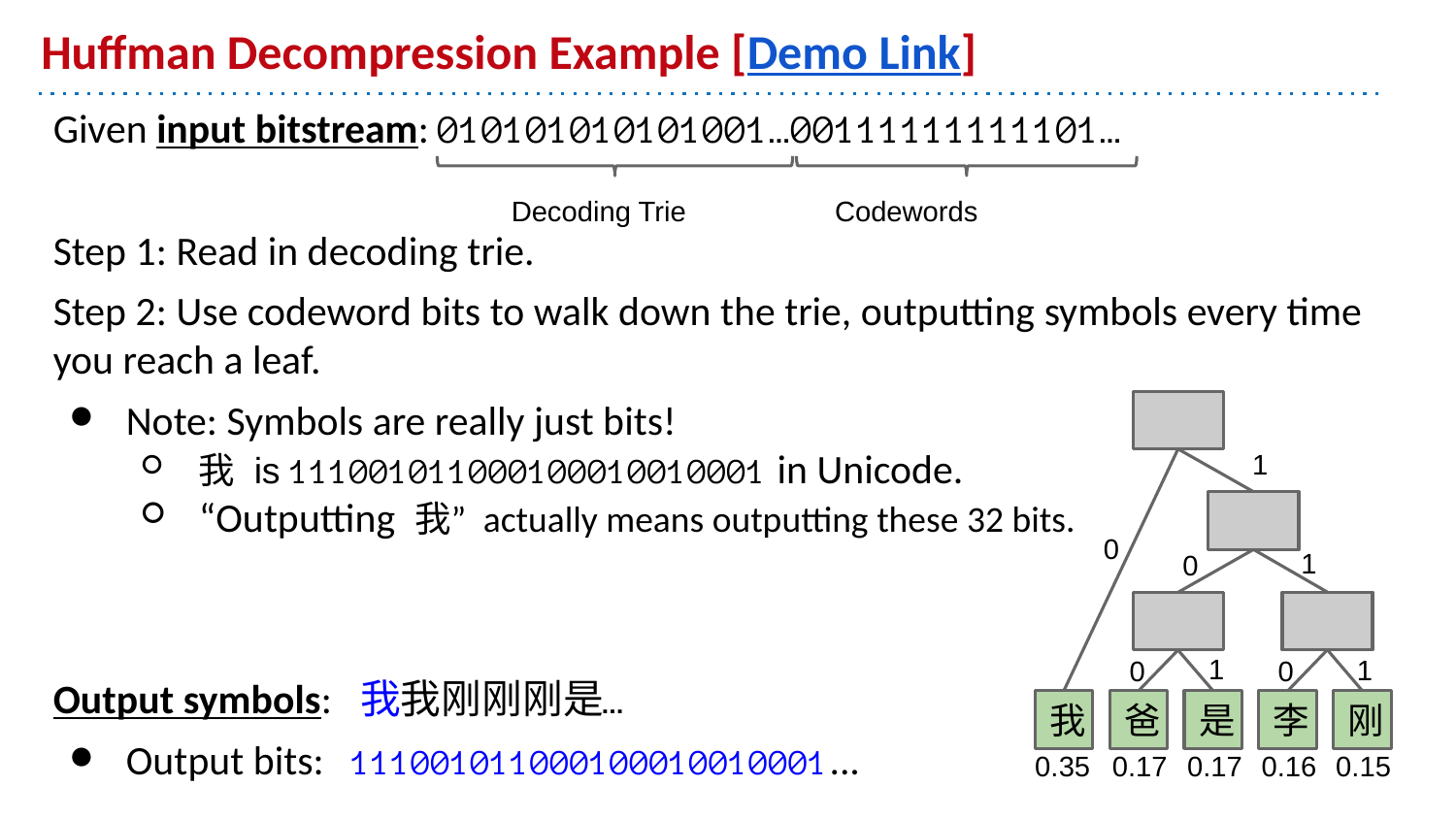

# Huffman Decompression Example [Demo Link]
Given input bitstream: 010101010101001…00111111111101…

Step 1: Read in decoding trie.
Step 2: Use codeword bits to walk down the trie, outputting symbols every time you reach a leaf.
Note: Symbols are really just bits!
我 is 111001011000100010010001 in Unicode.
“Outputting 我” actually means outputting these 32 bits.

Output symbols:  我我刚刚刚是…
Output bits:   111001011000100010010001...

Decoding Trie
Codewords

1

0
1
0

1
1
0
0
我
爸
是
李
刚
0.35
0.17
0.17
0.16
0.15